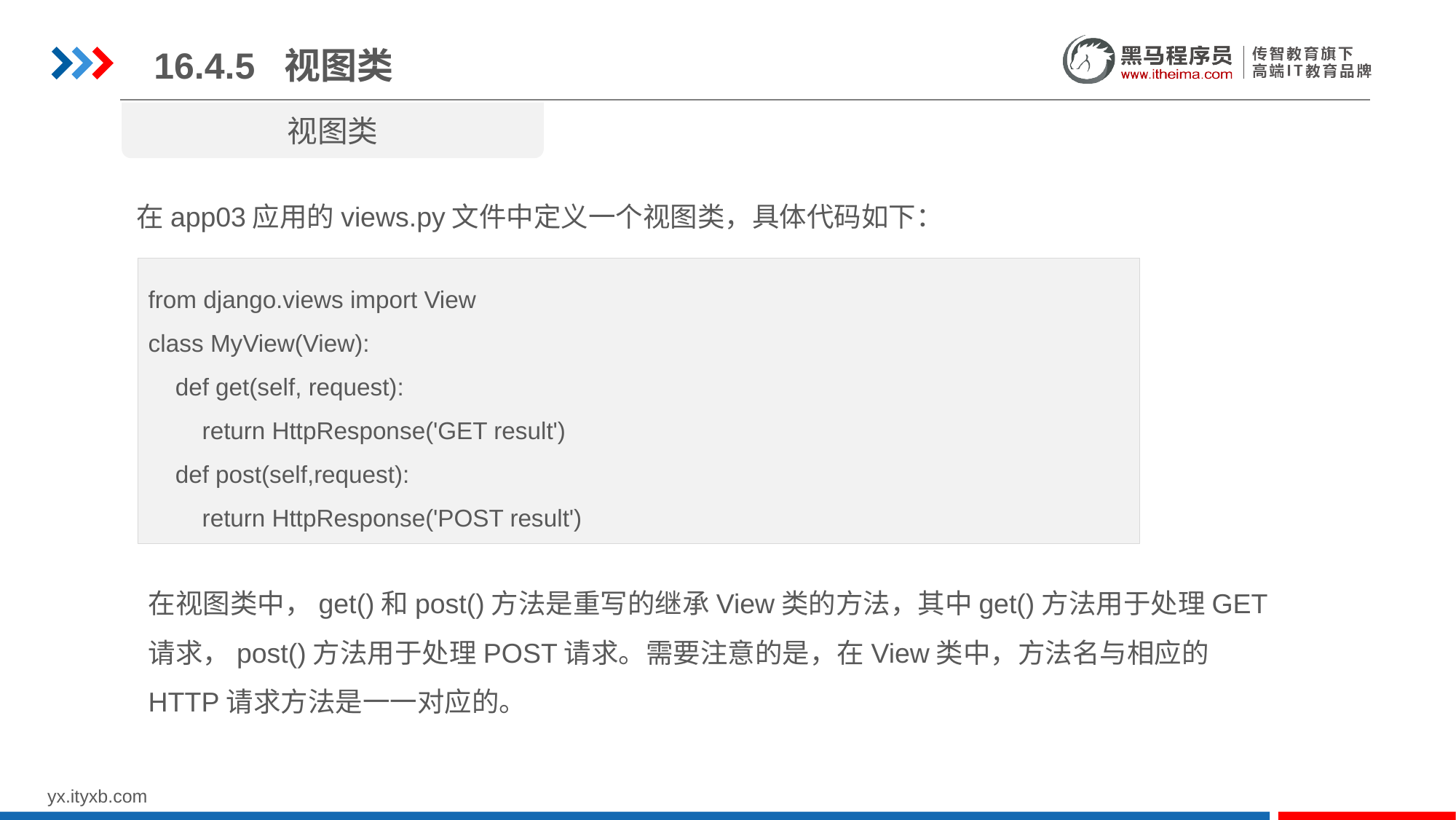

16.4.5  视图类

视图类
在app03应用的views.py文件中定义一个视图类，具体代码如下：
from django.views import View
class MyView(View):
    def get(self, request):
        return HttpResponse('GET result')
    def post(self,request):
        return HttpResponse('POST result')
在视图类中，get()和post()方法是重写的继承View类的方法，其中get()方法用于处理GET请求，post()方法用于处理POST请求。需要注意的是，在View类中，方法名与相应的HTTP请求方法是一一对应的。